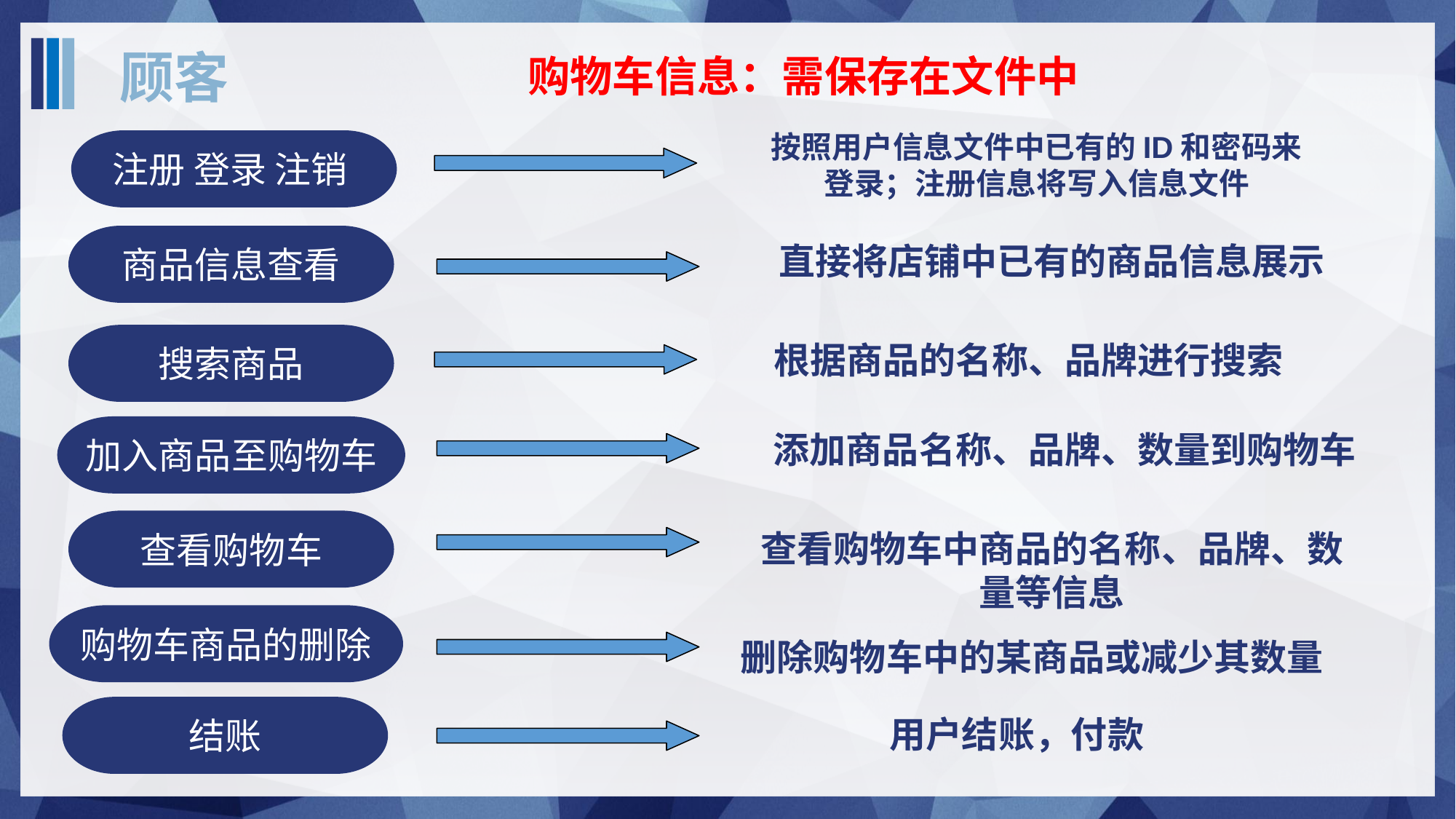

顾客
购物车信息：需保存在文件中
按照用户信息文件中已有的ID和密码来登录；注册信息将写入信息文件
注册 登录 注销

商品信息查看

直接将店铺中已有的商品信息展示

搜索商品
根据商品的名称、品牌进行搜索

加入商品至购物车
添加商品名称、品牌、数量到购物车
查看购物车

查看购物车中商品的名称、品牌、数量等信息

购物车商品的删除
删除购物车中的某商品或减少其数量
结账
用户结账，付款